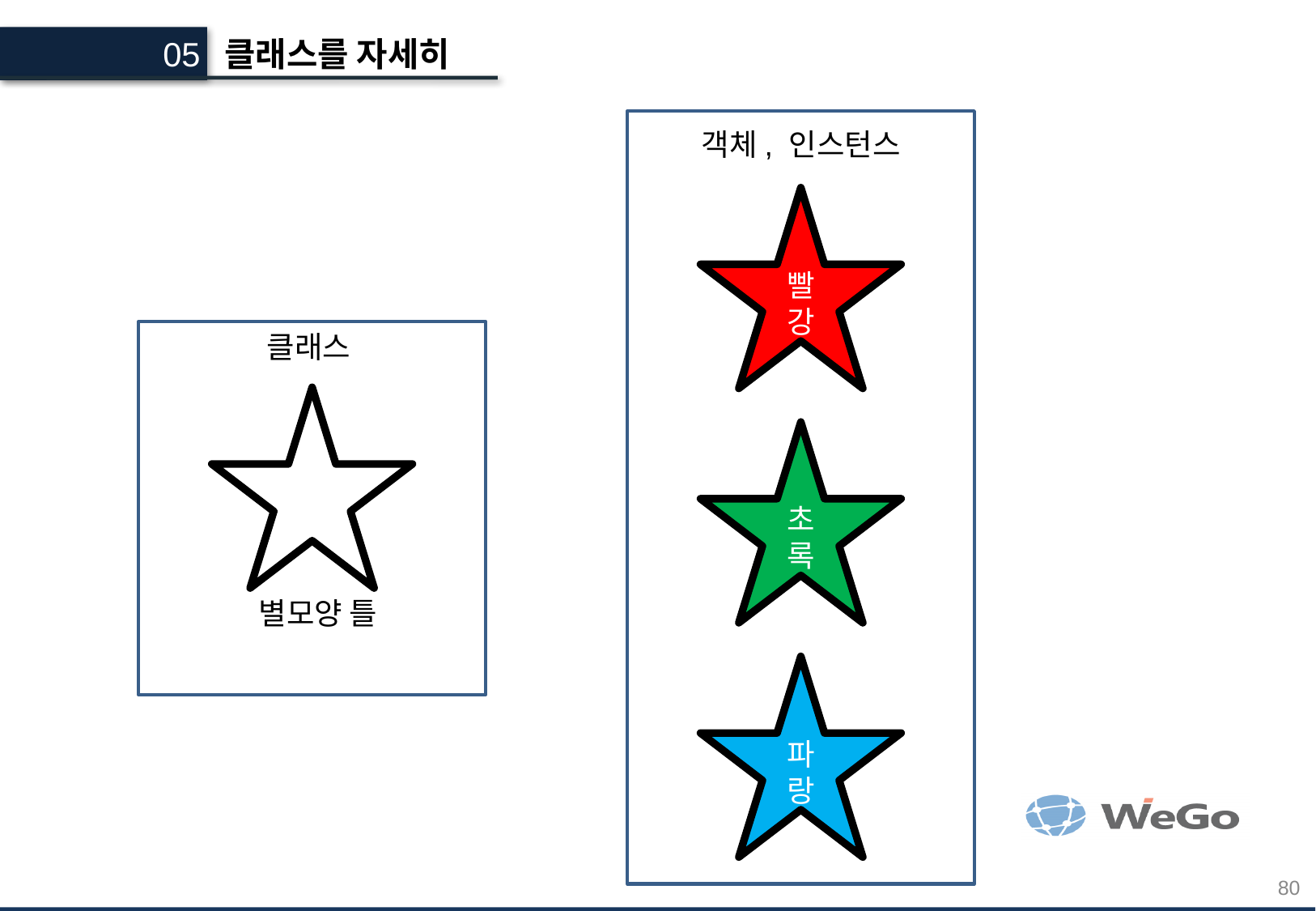

05
클래스를 자세히

객체, 인스턴스
빨강

클래스

초록
별모양 틀
파랑
80